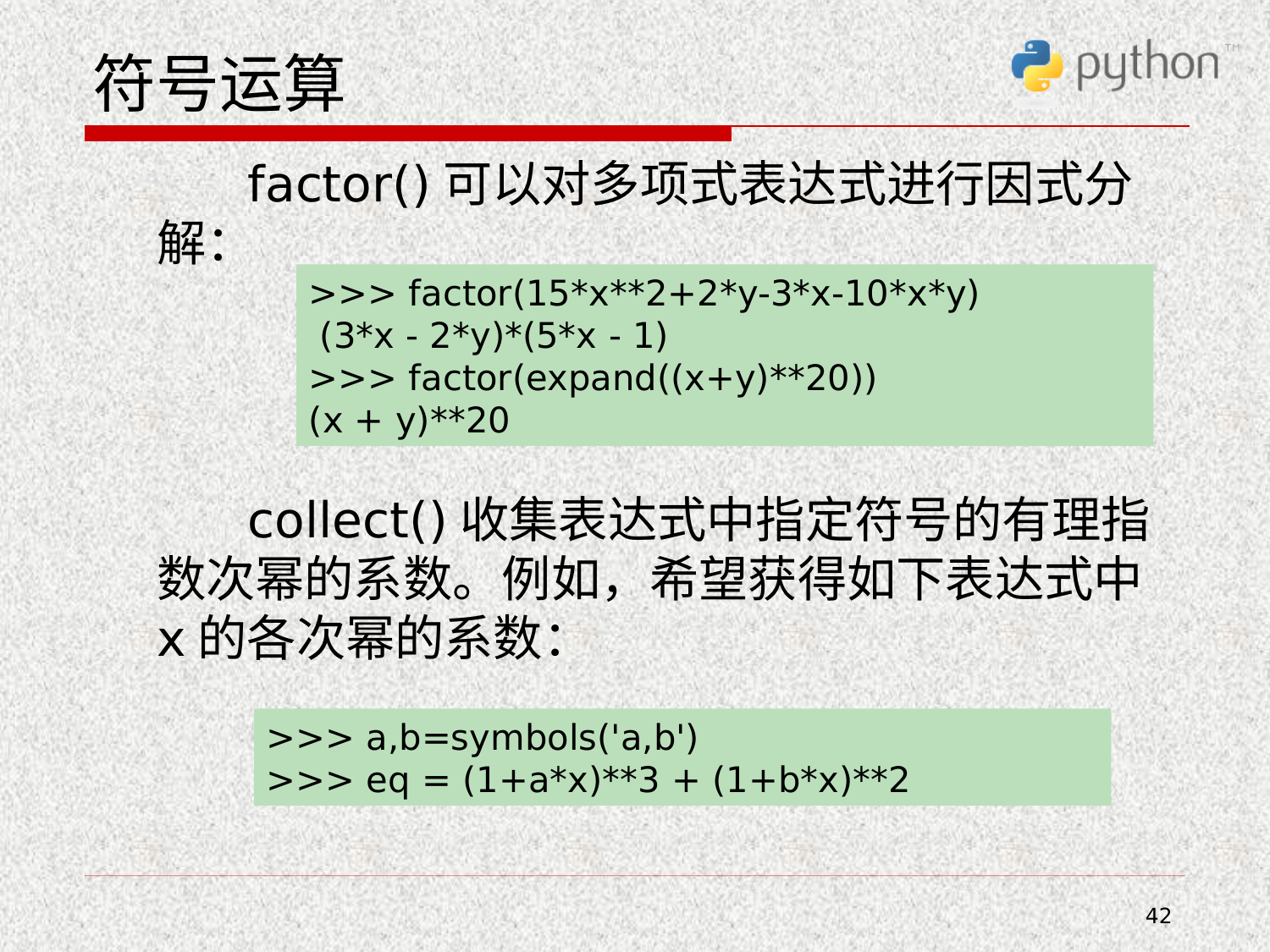

# 符号运算
          factor()可以对多项式表达式进行因式分解：

          collect()收集表达式中指定符号的有理指数次幂的系数。例如，希望获得如下表达式中x的各次幂的系数：

>>> factor(15*x**2+2*y-3*x-10*x*y)
 (3*x - 2*y)*(5*x - 1)
>>> factor(expand((x+y)**20))
(x + y)**20
>>> a,b=symbols('a,b')
>>> eq = (1+a*x)**3 + (1+b*x)**2
42